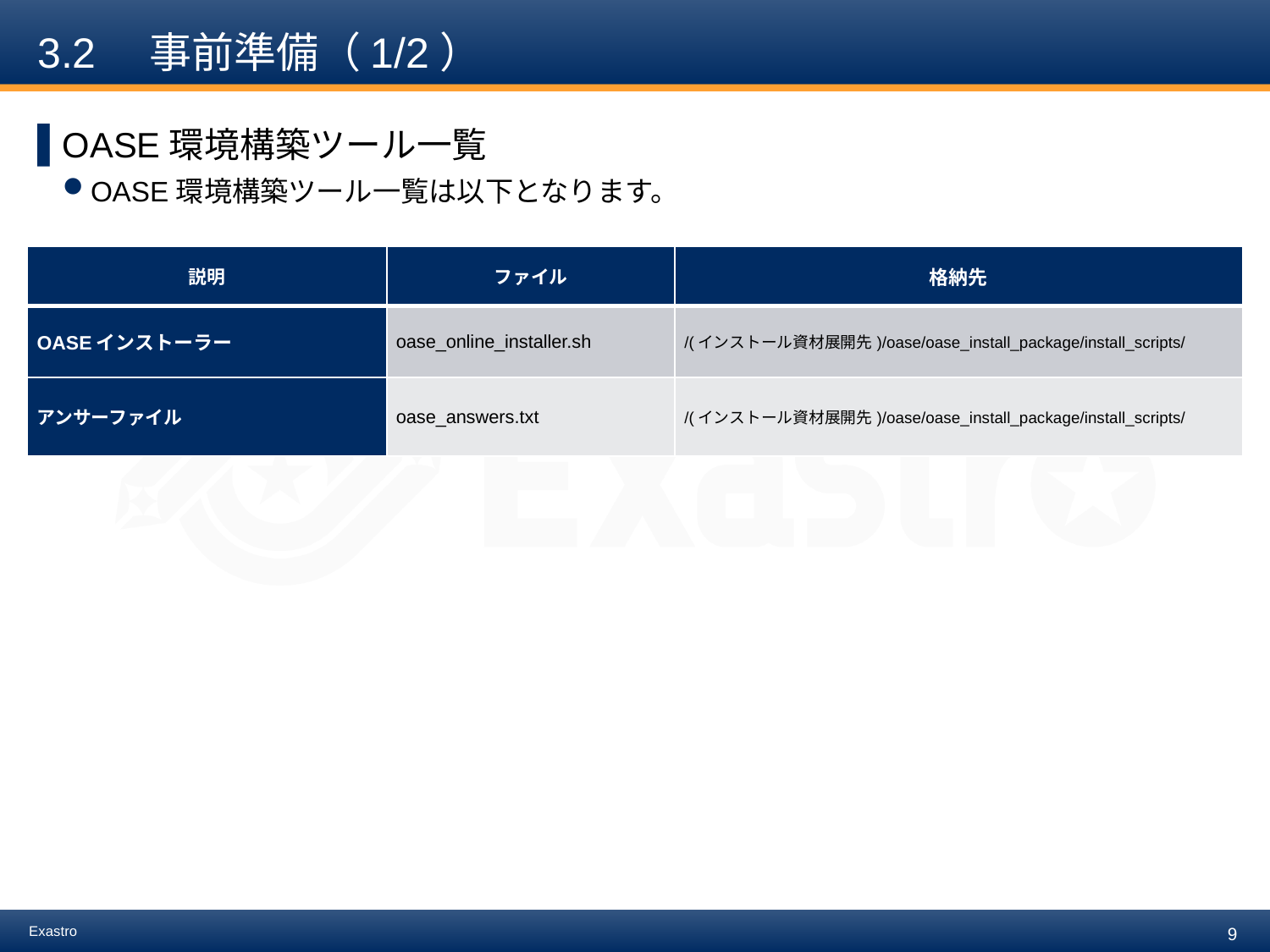

# 3.2　事前準備（1/2）
OASE環境構築ツール一覧
OASE環境構築ツール一覧は以下となります。
| 説明 | ファイル | 格納先 |
| --- | --- | --- |
| OASEインストーラー | oase\_online\_installer.sh | /(インストール資材展開先)/oase/oase\_install\_package/install\_scripts/ |
| アンサーファイル | oase\_answers.txt | /(インストール資材展開先)/oase/oase\_install\_package/install\_scripts/ |